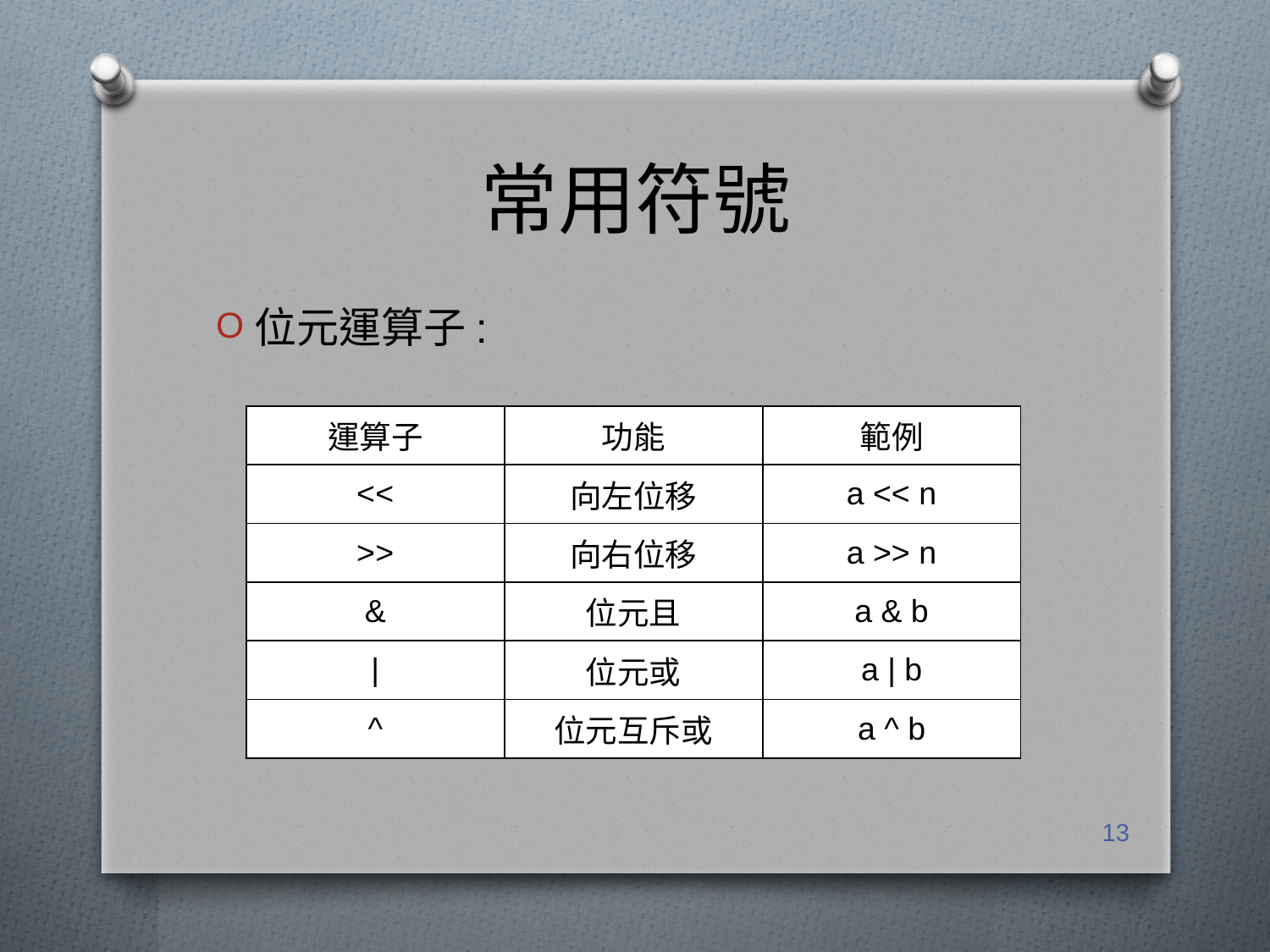

# 常用符號
位元運算子:

| 運算子 | 功能 | 範例 |
| --- | --- | --- |
| << | 向左位移 | a << n |
| >> | 向右位移 | a >> n |
| & | 位元且 | a & b |
| | | 位元或 | a | b |
| ^ | 位元互斥或 | a ^ b |
13